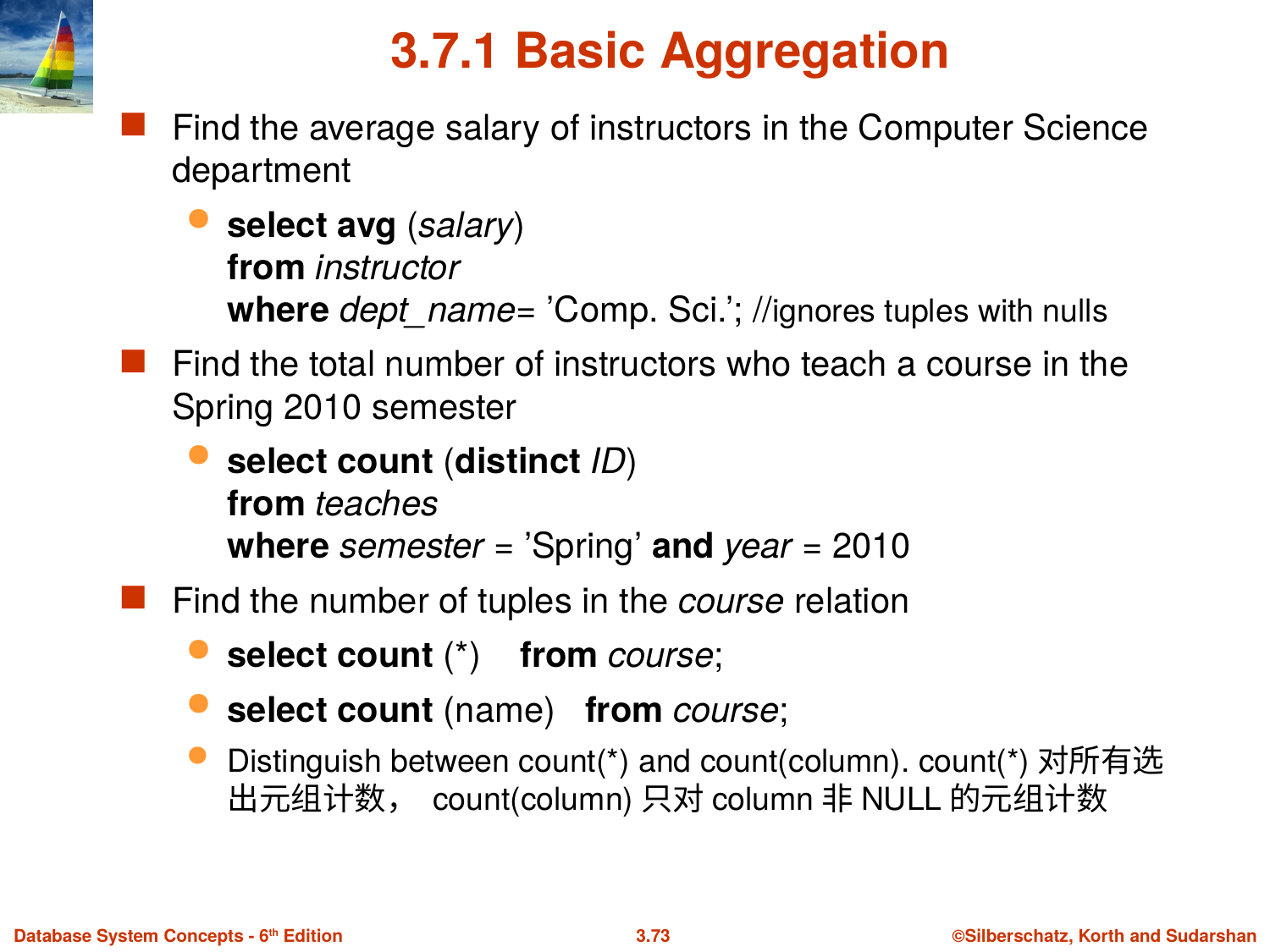

# 3.7.1 Basic Aggregation
Find the average salary of instructors in the Computer Science department
select avg (salary)
from instructor
where dept_name= ’Comp. Sci.’; //ignores tuples with nulls
Find the total number of instructors who teach a course in the Spring 2010 semester
select count (distinct ID)
from teaches
where semester = ’Spring’ and year = 2010
Find the number of tuples in the course relation
select count (*)    from course;
select count (name)   from course;
Distinguish between count(*) and count(column). count(*)对所有选出元组计数， count(column)只对column非NULL的元组计数